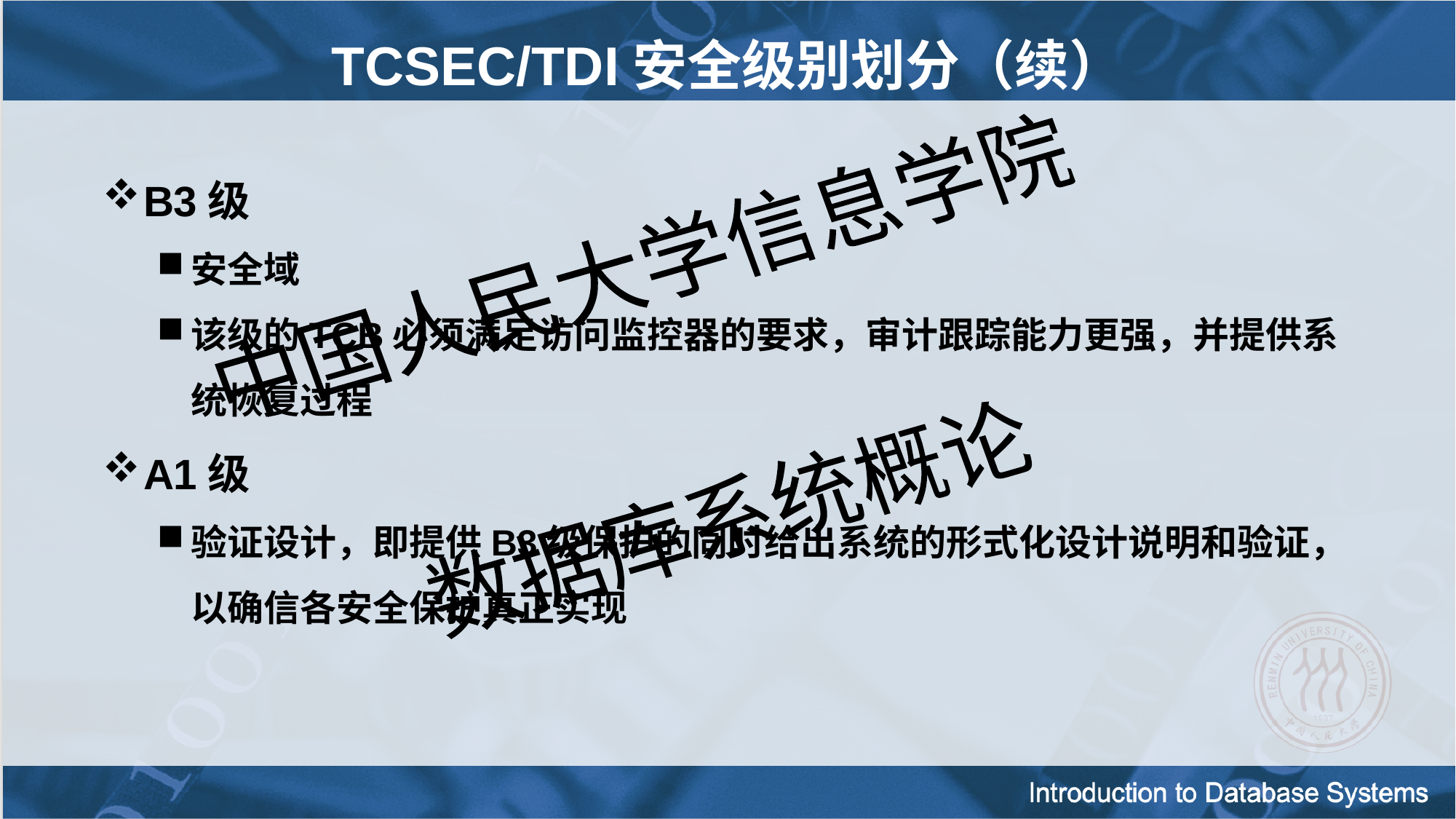

# TCSEC/TDI安全级别划分（续）
B3级
安全域
该级的TCB必须满足访问监控器的要求，审计跟踪能力更强，并提供系统恢复过程
A1级
验证设计，即提供B3级保护的同时给出系统的形式化设计说明和验证，以确信各安全保护真正实现